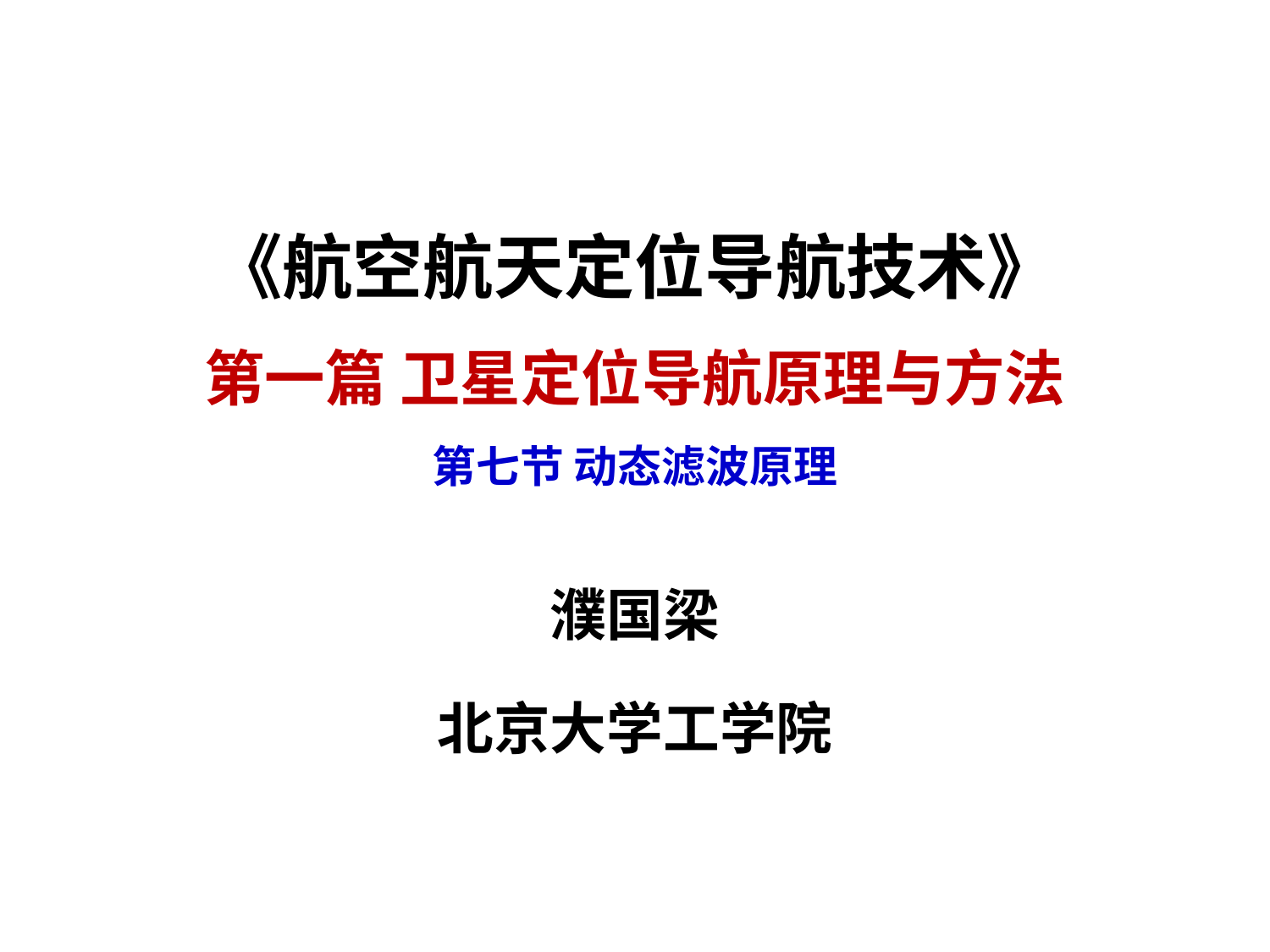

《航空航天定位导航技术》
# 第一篇 卫星定位导航原理与方法 第七节 动态滤波原理
濮国梁
北京大学工学院